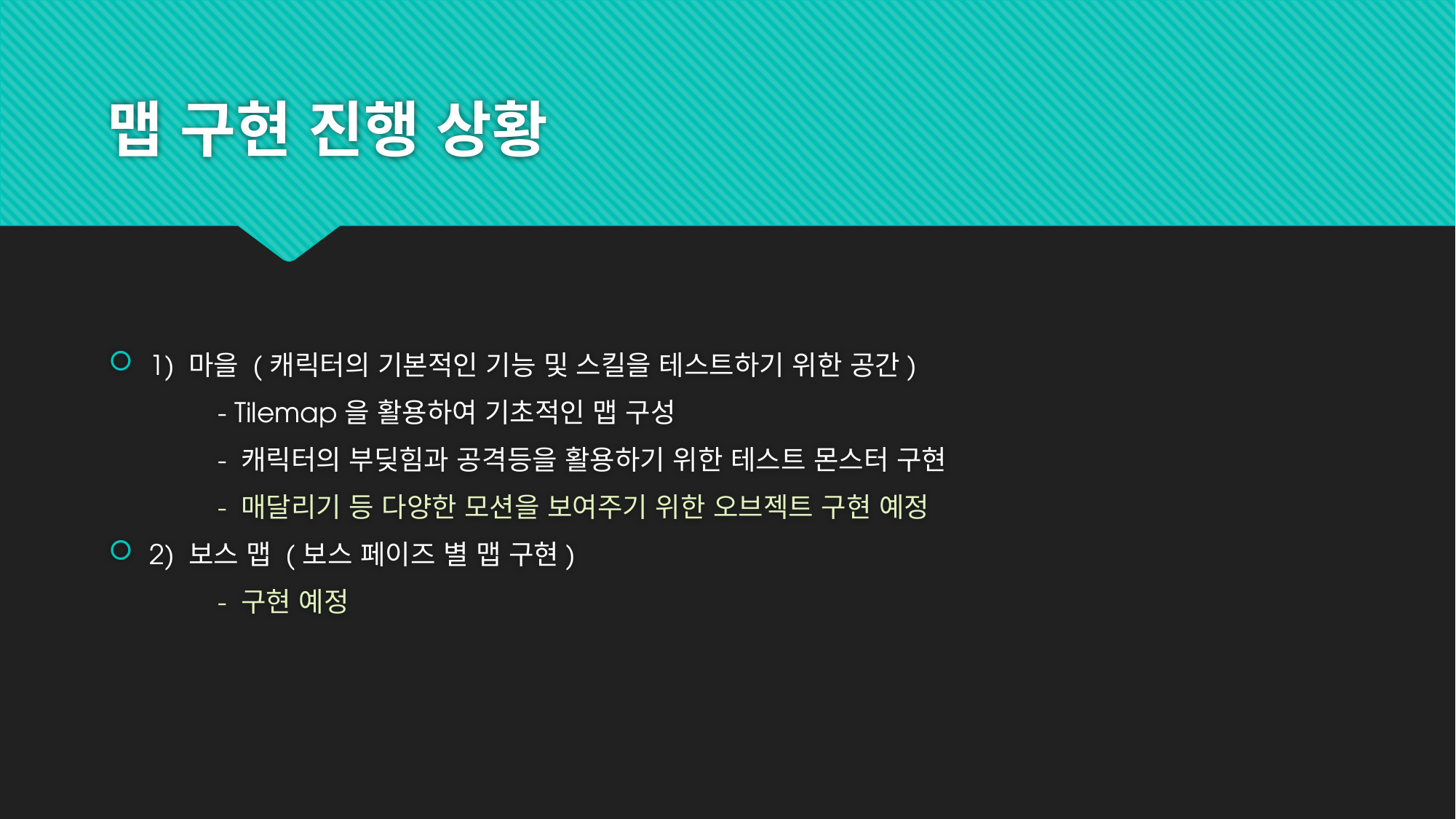

# 맵 구현 진행 상황
1) 마을 (캐릭터의 기본적인 기능 및 스킬을 테스트하기 위한 공간)
	- Tilemap을 활용하여 기초적인 맵 구성
	- 캐릭터의 부딪힘과 공격등을 활용하기 위한 테스트 몬스터 구현
	- 매달리기 등 다양한 모션을 보여주기 위한 오브젝트 구현 예정
2) 보스 맵 (보스 페이즈 별 맵 구현)
	- 구현 예정